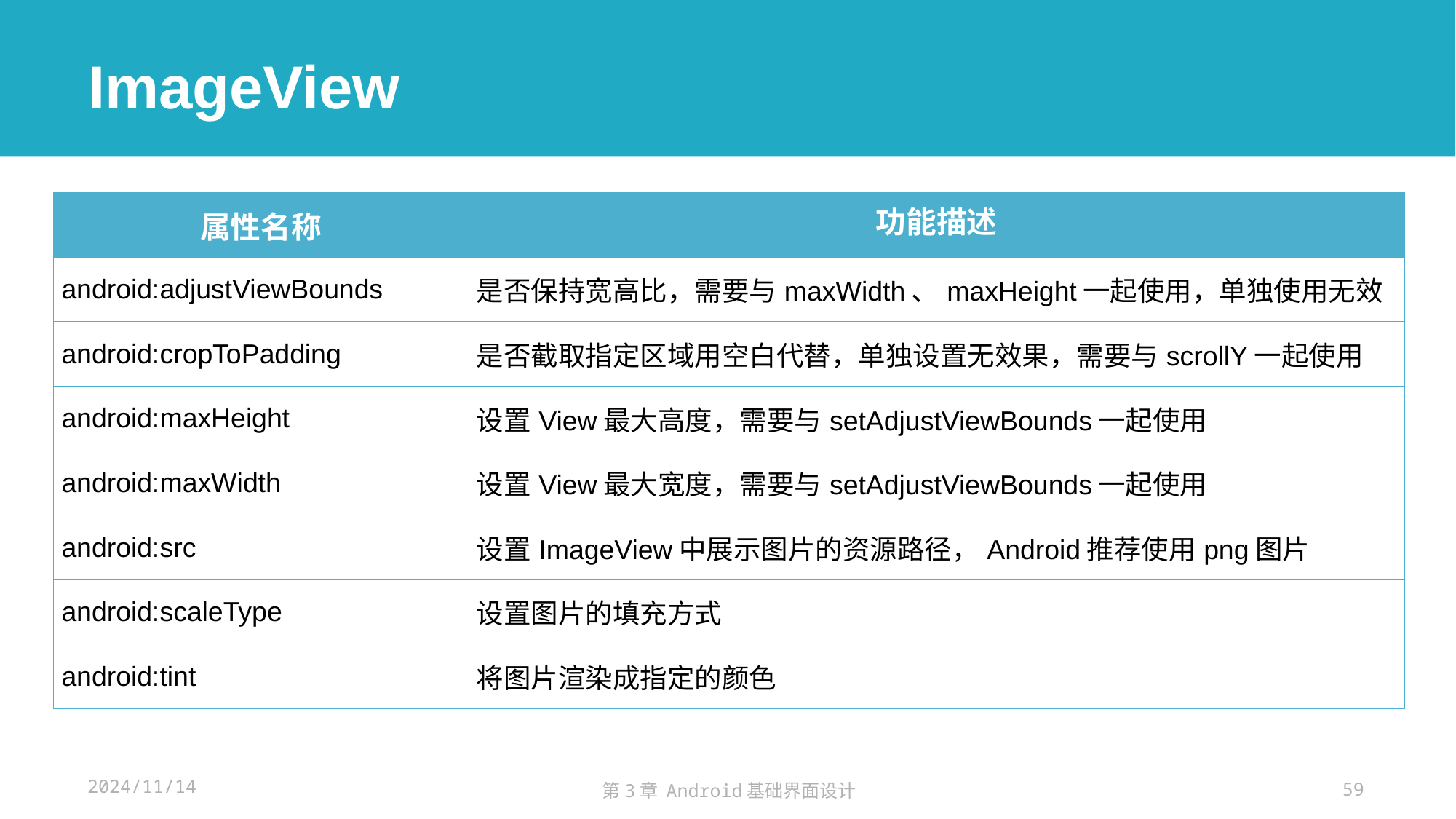

# ImageView
| 属性名称 | 功能描述 |
| --- | --- |
| android:adjustViewBounds | 是否保持宽高比，需要与maxWidth、maxHeight一起使用，单独使用无效 |
| android:cropToPadding | 是否截取指定区域用空白代替，单独设置无效果，需要与scrollY一起使用 |
| android:maxHeight | 设置View最大高度，需要与setAdjustViewBounds一起使用 |
| android:maxWidth | 设置View最大宽度，需要与setAdjustViewBounds一起使用 |
| android:src | 设置ImageView中展示图片的资源路径，Android推荐使用png图片 |
| android:scaleType | 设置图片的填充方式 |
| android:tint | 将图片渲染成指定的颜色 |
2024/11/14
第3章 Android基础界面设计
59